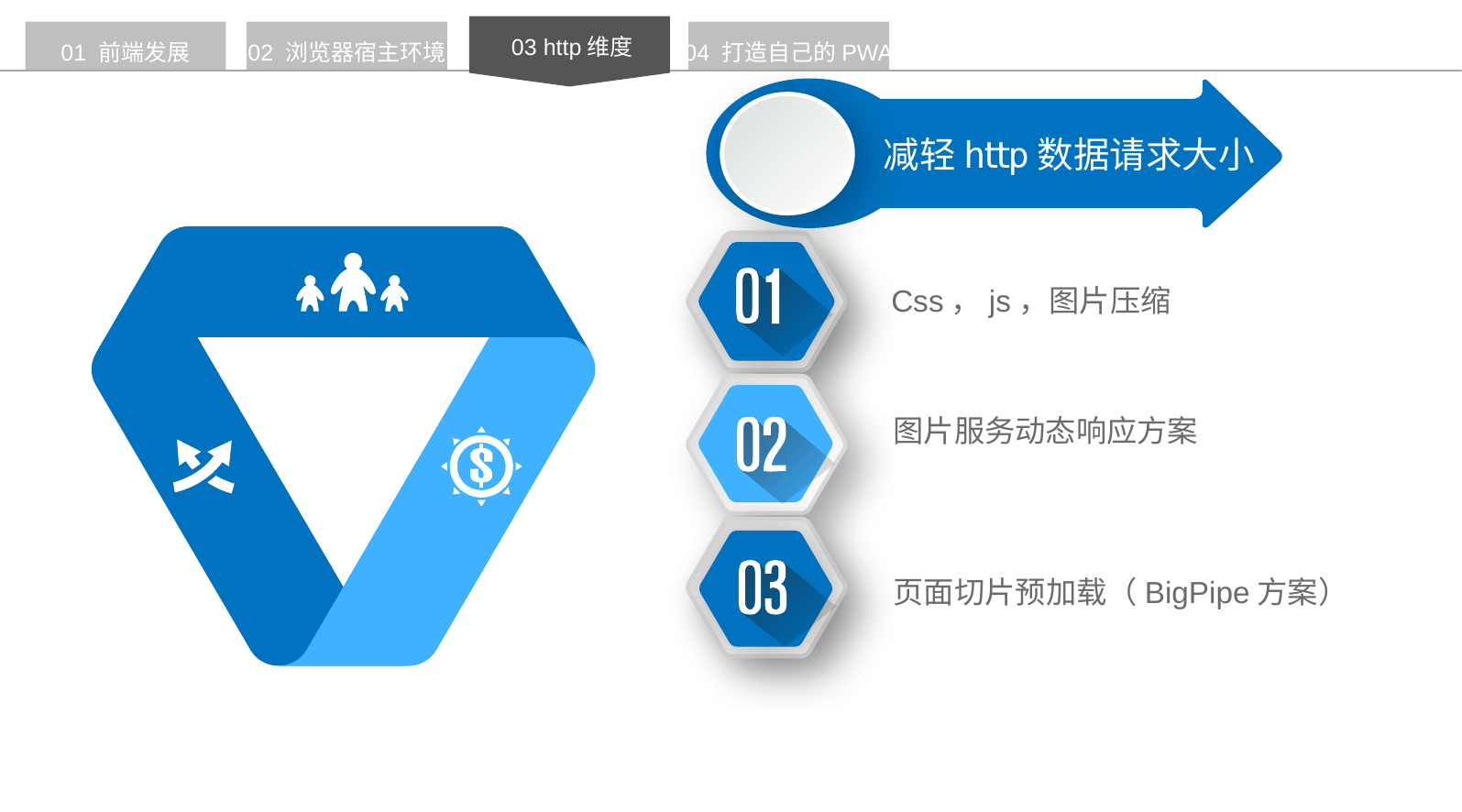

03 http维度

01 前端发展

02 浏览器宿主环境

04 打造自己的PWA

减轻http数据请求大小

Css，js，图片压缩

图片服务动态响应方案

页面切片预加载（BigPipe方案）